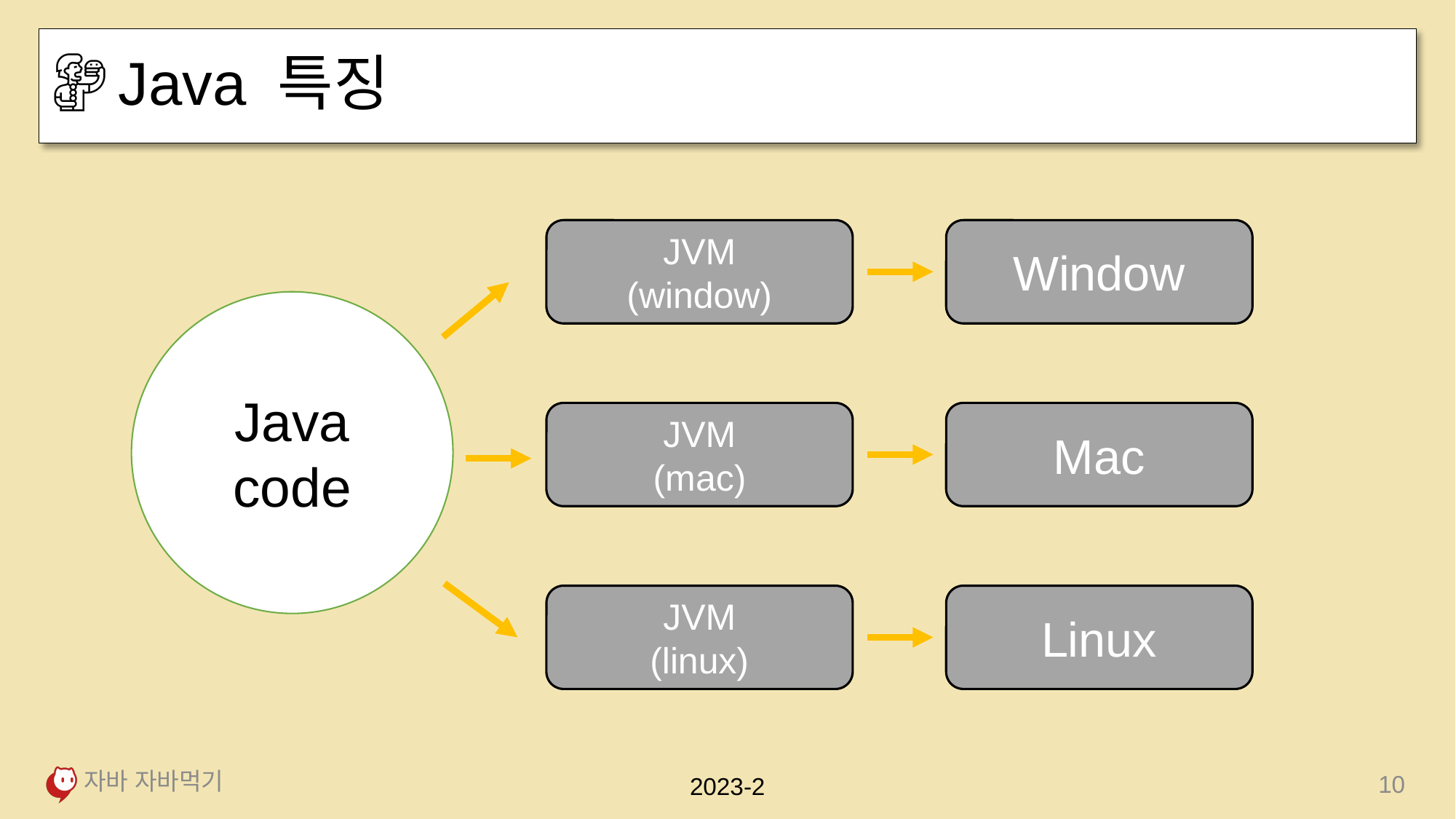

# Java 특징
JVM
(window)
Window
Java code
JVM
(mac)
Mac
JVM
(linux)
Linux
자바 자바먹기
10